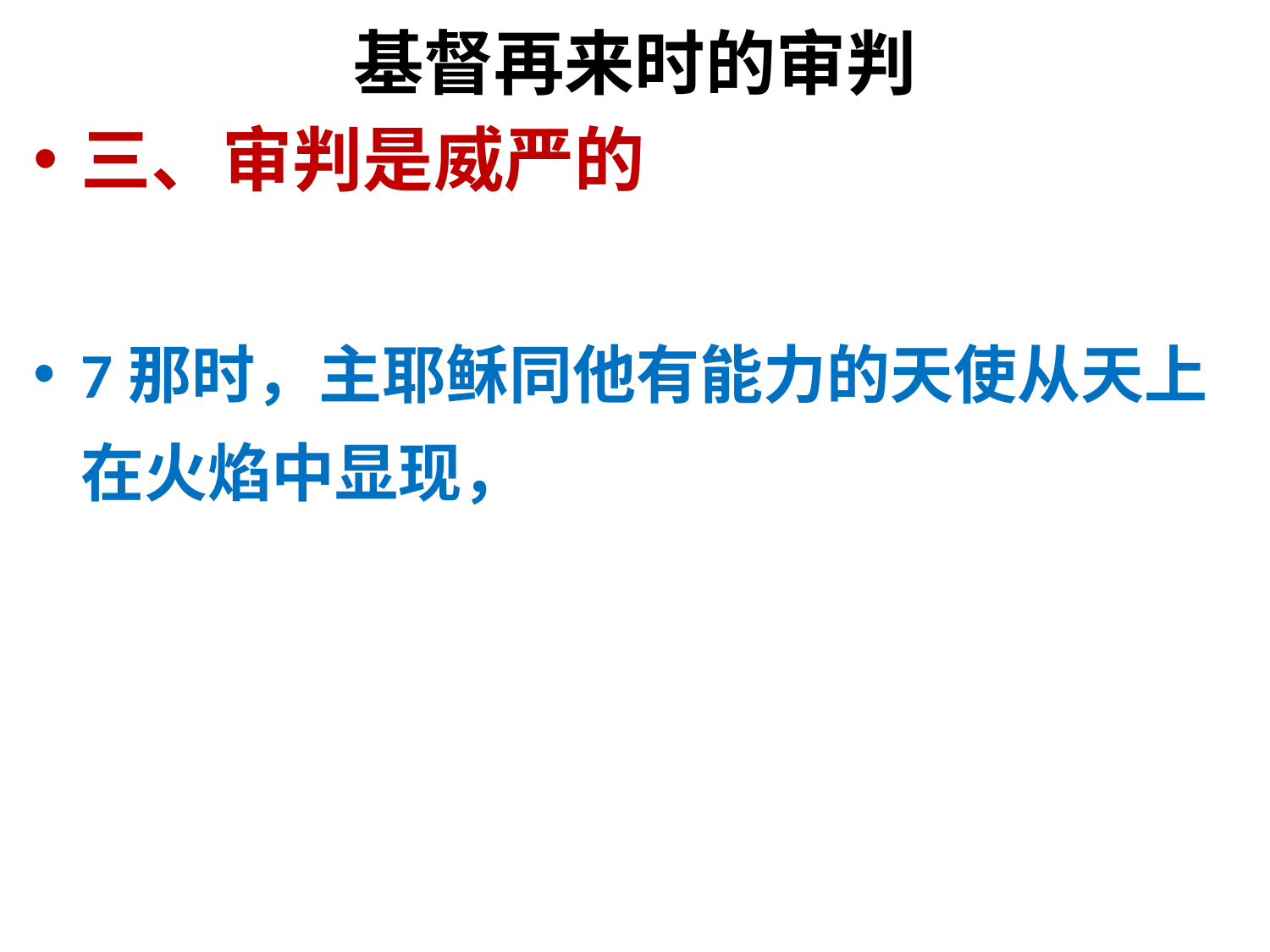

# 基督再来时的审判
三、审判是威严的

7那时，主耶稣同他有能力的天使从天上在火焰中显现，